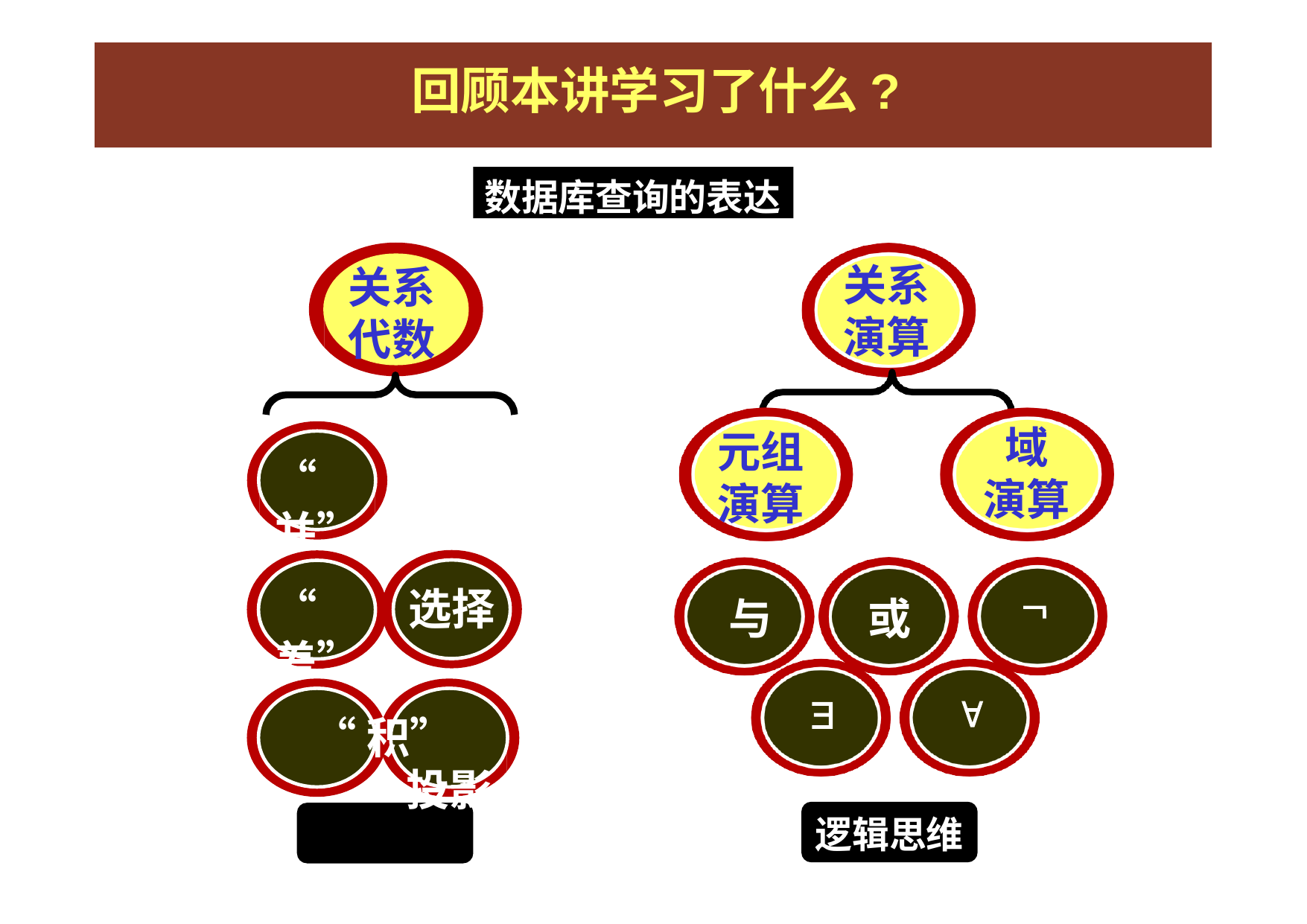

# 回顾本讲学习了什么?
数据库查询的表达

关系 演算
关系演算
关系代数

域 演算

元组演算

“并”

¬
选择
“差”
∧
∨
 与         或

∀
∃
“积”	投影
集合思维

逻辑思维